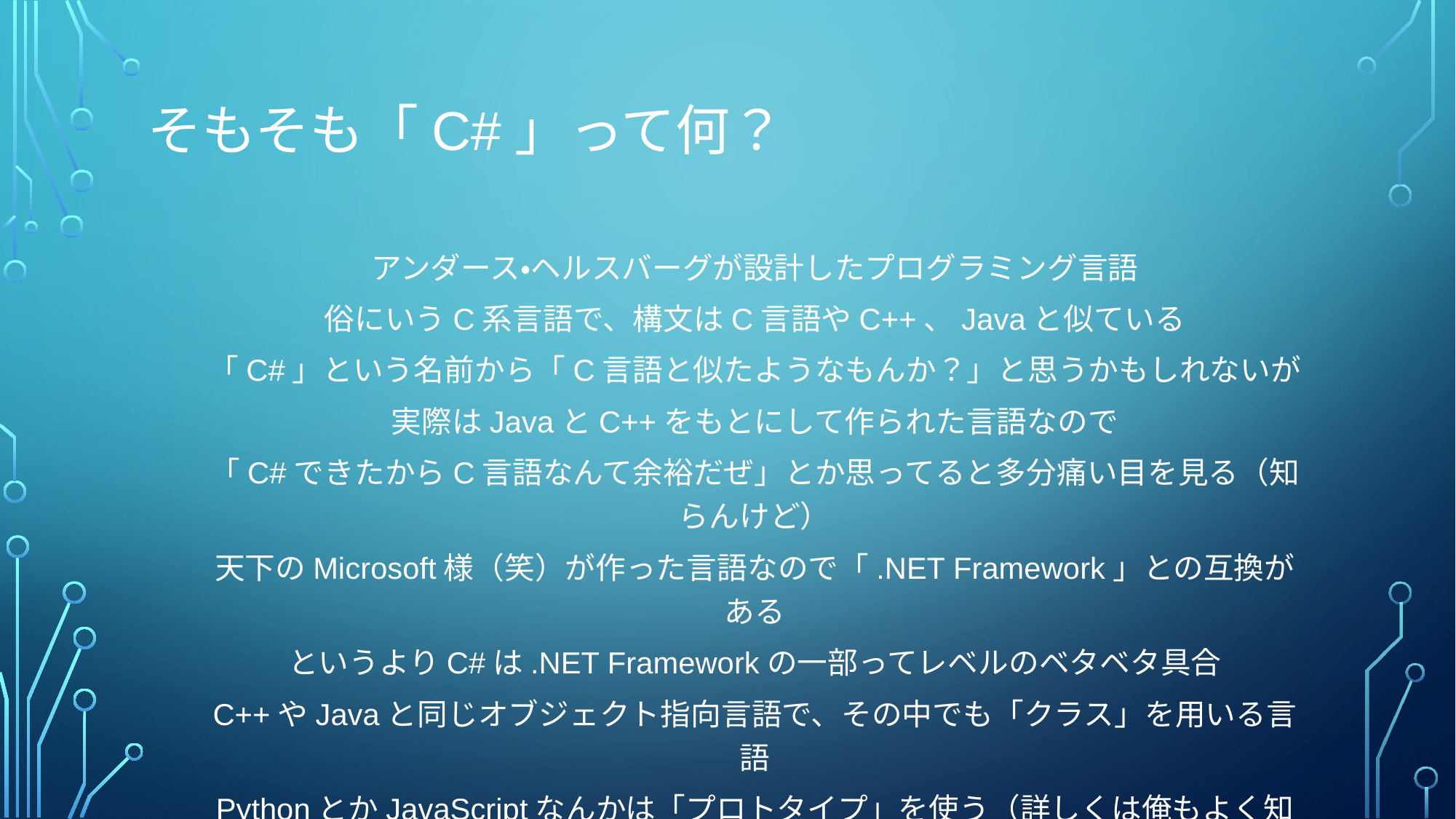

# そもそも「C#」って何？
アンダース・ヘルスバーグが設計したプログラミング言語
俗にいうC系言語で、構文はC言語やC++、Javaと似ている
「C#」という名前から「C言語と似たようなもんか？」と思うかもしれないが
実際はJavaとC++をもとにして作られた言語なので
「C#できたからC言語なんて余裕だぜ」とか思ってると多分痛い目を見る（知らんけど）
天下のMicrosoft様（笑）が作った言語なので「.NET Framework」との互換がある
というよりC#は.NET Frameworkの一部ってレベルのベタベタ具合
C++やJavaと同じオブジェクト指向言語で、その中でも「クラス」を用いる言語
PythonとかJavaScriptなんかは「プロトタイプ」を使う（詳しくは俺もよく知らない）